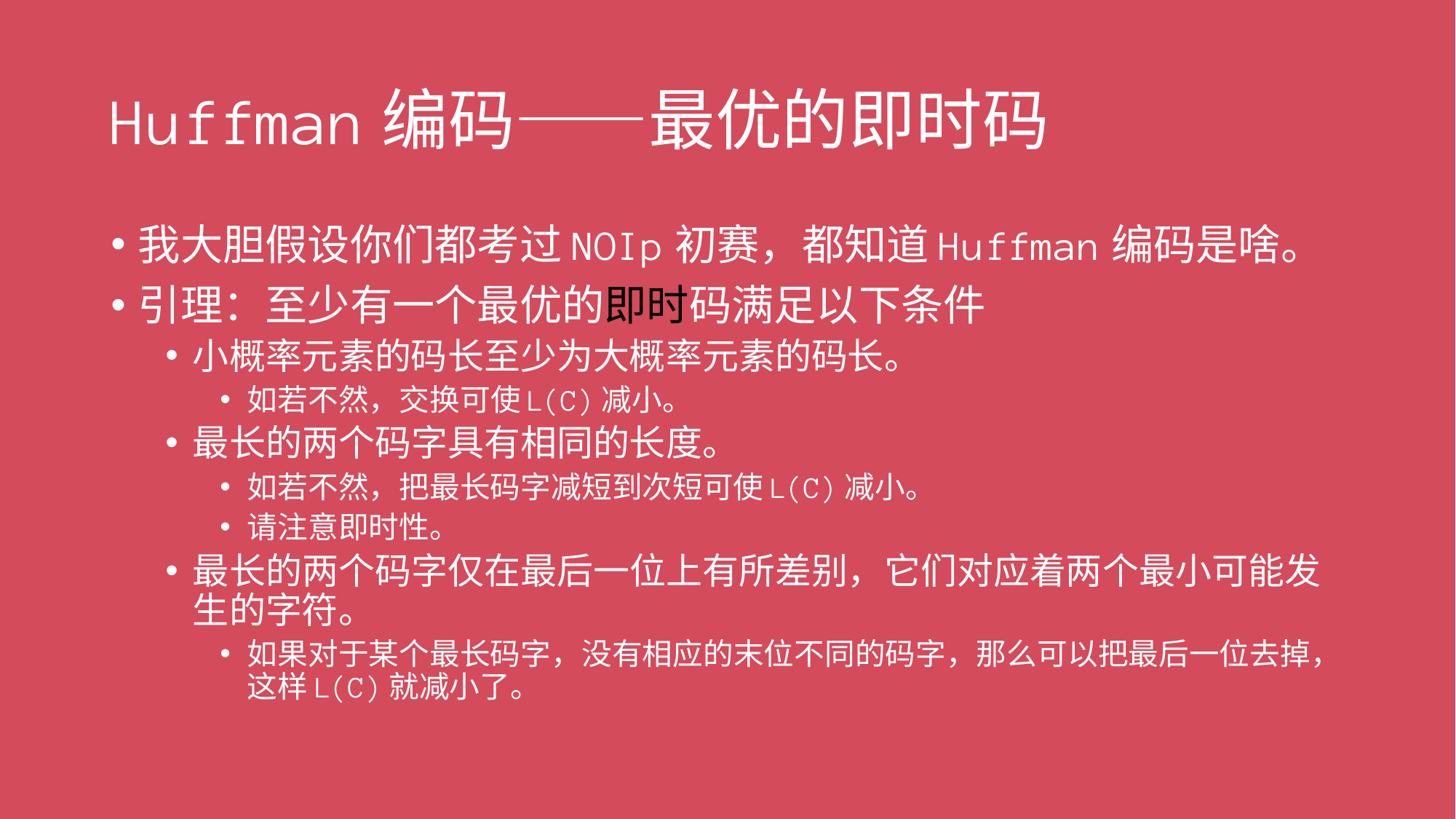

# Huffman编码——最优的即时码
我大胆假设你们都考过NOIp初赛，都知道Huffman编码是啥。
引理：至少有一个最优的即时码满足以下条件
小概率元素的码长至少为大概率元素的码长。
如若不然，交换可使L(C)减小。
最长的两个码字具有相同的长度。
如若不然，把最长码字减短到次短可使L(C)减小。
请注意即时性。
最长的两个码字仅在最后一位上有所差别，它们对应着两个最小可能发生的字符。
如果对于某个最长码字，没有相应的末位不同的码字，那么可以把最后一位去掉，这样L(C)就减小了。